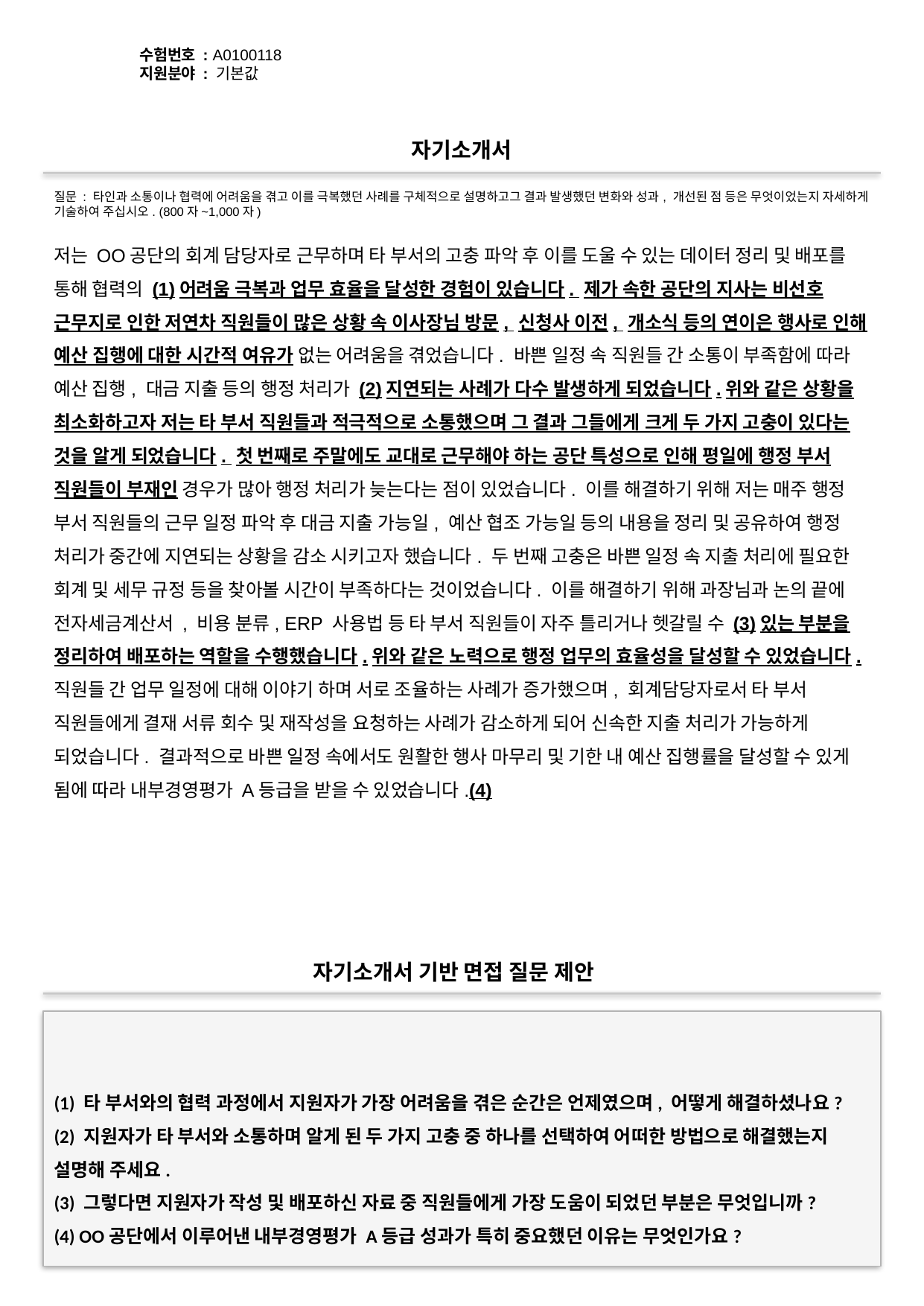

수험번호 : A0100118
지원분야 : 기본값
#

자기소개서

질문 : 타인과 소통이나 협력에 어려움을 겪고 이를 극복했던 사례를 구체적으로 설명하고그 결과 발생했던 변화와 성과, 개선된 점 등은 무엇이었는지 자세하게 기술하여 주십시오. (800자~1,000자)

저는 OO공단의 회계 담당자로 근무하며 타 부서의 고충 파악 후 이를 도울 수 있는 데이터 정리 및 배포를 통해 협력의 (1)어려움 극복과 업무 효율을 달성한 경험이 있습니다. 제가 속한 공단의 지사는 비선호 근무지로 인한 저연차 직원들이 많은 상황 속 이사장님 방문, 신청사 이전, 개소식 등의 연이은 행사로 인해 예산 집행에 대한 시간적 여유가 없는 어려움을 겪었습니다. 바쁜 일정 속 직원들 간 소통이 부족함에 따라 예산 집행, 대금 지출 등의 행정 처리가 (2)지연되는 사례가 다수 발생하게 되었습니다.위와 같은 상황을 최소화하고자 저는 타 부서 직원들과 적극적으로 소통했으며 그 결과 그들에게 크게 두 가지 고충이 있다는 것을 알게 되었습니다. 첫 번째로 주말에도 교대로 근무해야 하는 공단 특성으로 인해 평일에 행정 부서 직원들이 부재인 경우가 많아 행정 처리가 늦는다는 점이 있었습니다. 이를 해결하기 위해 저는 매주 행정 부서 직원들의 근무 일정 파악 후 대금 지출 가능일, 예산 협조 가능일 등의 내용을 정리 및 공유하여 행정 처리가 중간에 지연되는 상황을 감소 시키고자 했습니다. 두 번째 고충은 바쁜 일정 속 지출 처리에 필요한 회계 및 세무 규정 등을 찾아볼 시간이 부족하다는 것이었습니다. 이를 해결하기 위해 과장님과 논의 끝에 전자세금계산서 , 비용 분류, ERP 사용법 등 타 부서 직원들이 자주 틀리거나 헷갈릴 수 (3)있는 부분을 정리하여 배포하는 역할을 수행했습니다.위와 같은 노력으로 행정 업무의 효율성을 달성할 수 있었습니다. 직원들 간 업무 일정에 대해 이야기 하며 서로 조율하는 사례가 증가했으며, 회계담당자로서 타 부서 직원들에게 결재 서류 회수 및 재작성을 요청하는 사례가 감소하게 되어 신속한 지출 처리가 가능하게 되었습니다. 결과적으로 바쁜 일정 속에서도 원활한 행사 마무리 및 기한 내 예산 집행률을 달성할 수 있게 됨에 따라 내부경영평가 A등급을 받을 수 있었습니다.(4)

자기소개서 기반 면접 질문 제안

(1) 타 부서와의 협력 과정에서 지원자가 가장 어려움을 겪은 순간은 언제였으며, 어떻게 해결하셨나요?
(2) 지원자가 타 부서와 소통하며 알게 된 두 가지 고충 중 하나를 선택하여 어떠한 방법으로 해결했는지 설명해 주세요.
(3) 그렇다면 지원자가 작성 및 배포하신 자료 중 직원들에게 가장 도움이 되었던 부분은 무엇입니까?
(4) OO공단에서 이루어낸 내부경영평가 A등급 성과가 특히 중요했던 이유는 무엇인가요?